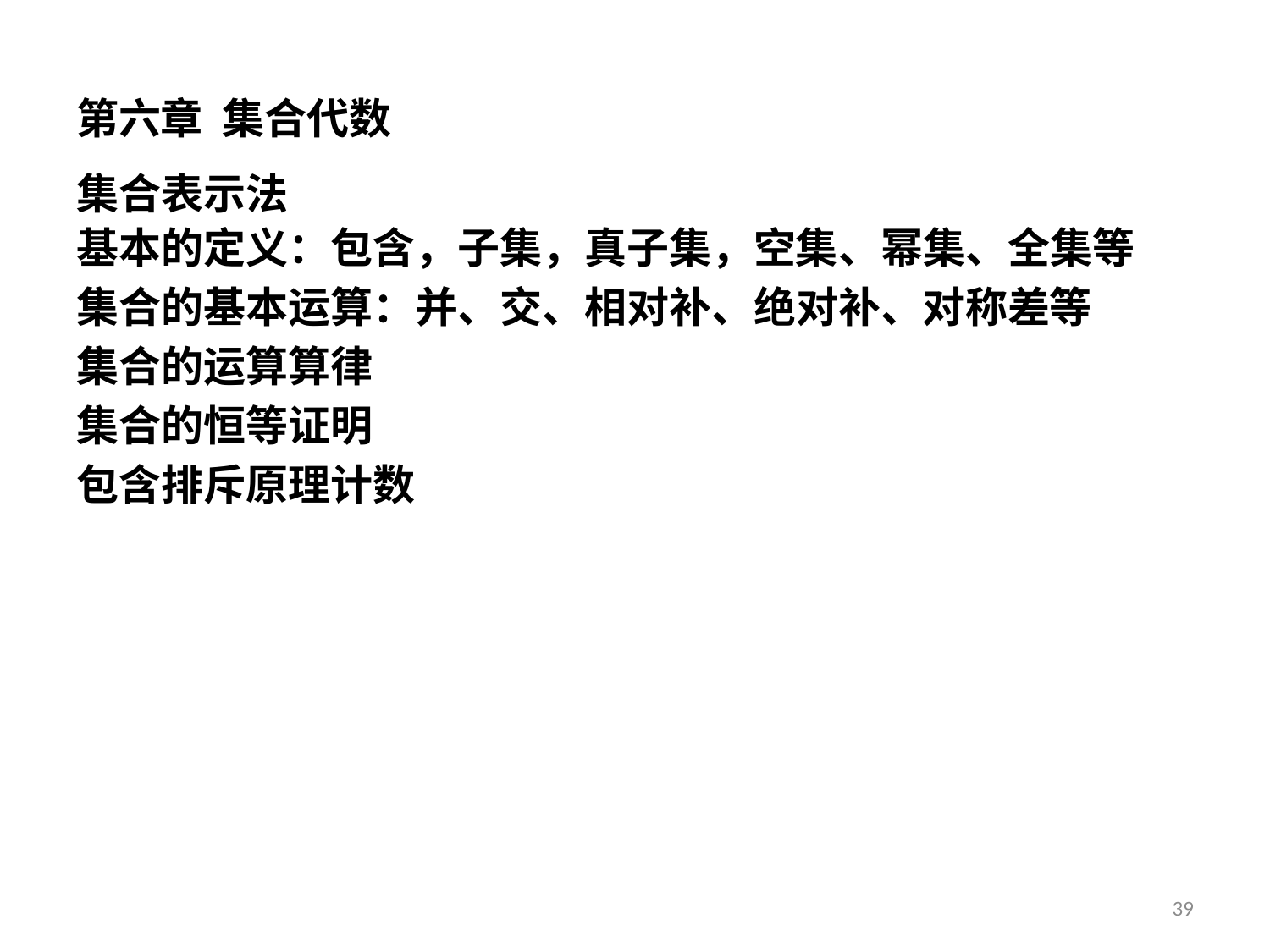

# 第六章  集合代数
集合表示法
基本的定义：包含，子集，真子集，空集、幂集、全集等
集合的基本运算：并、交、相对补、绝对补、对称差等
集合的运算算律
集合的恒等证明
包含排斥原理计数

39